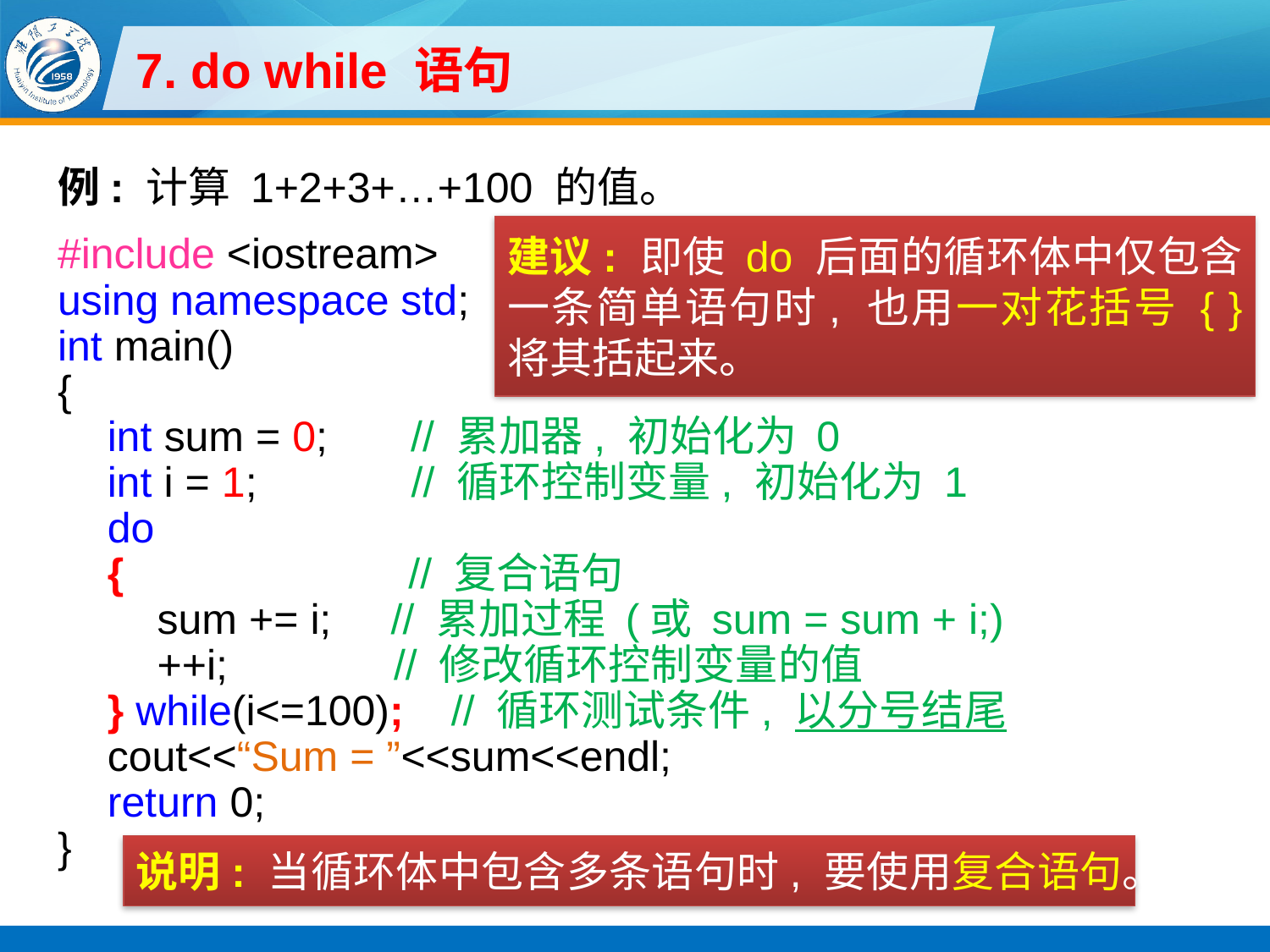

# 7. do while 语句
例: 计算 1+2+3+…+100 的值。
#include <iostream>
using namespace std;
int main()
{
int sum = 0;       // 累加器, 初始化为 0
int i = 1;             // 循环控制变量, 初始化为 1
do
{                        // 复合语句
sum += i;     // 累加过程 (或 sum = sum + i;)
++i;              // 修改循环控制变量的值
} while(i<=100);    // 循环测试条件, 以分号结尾
cout<<“Sum = ”<<sum<<endl;
return 0;
}
建议: 即使 do 后面的循环体中仅包含一条简单语句时, 也用一对花括号 { } 将其括起来。
说明: 当循环体中包含多条语句时, 要使用复合语句。